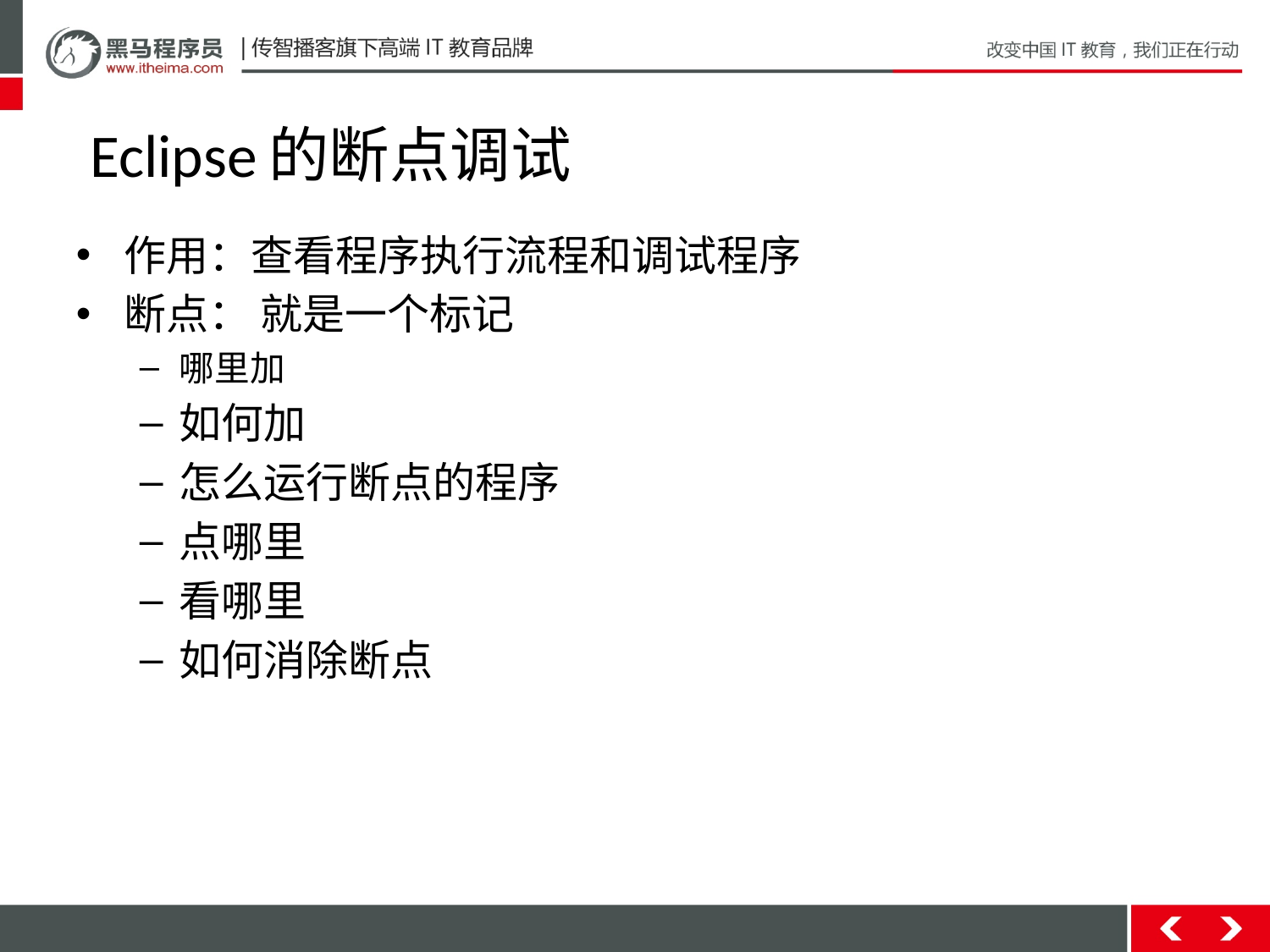

# Eclipse的断点调试
作用：查看程序执行流程和调试程序
断点： 就是一个标记
哪里加
如何加
怎么运行断点的程序
点哪里
看哪里
如何消除断点